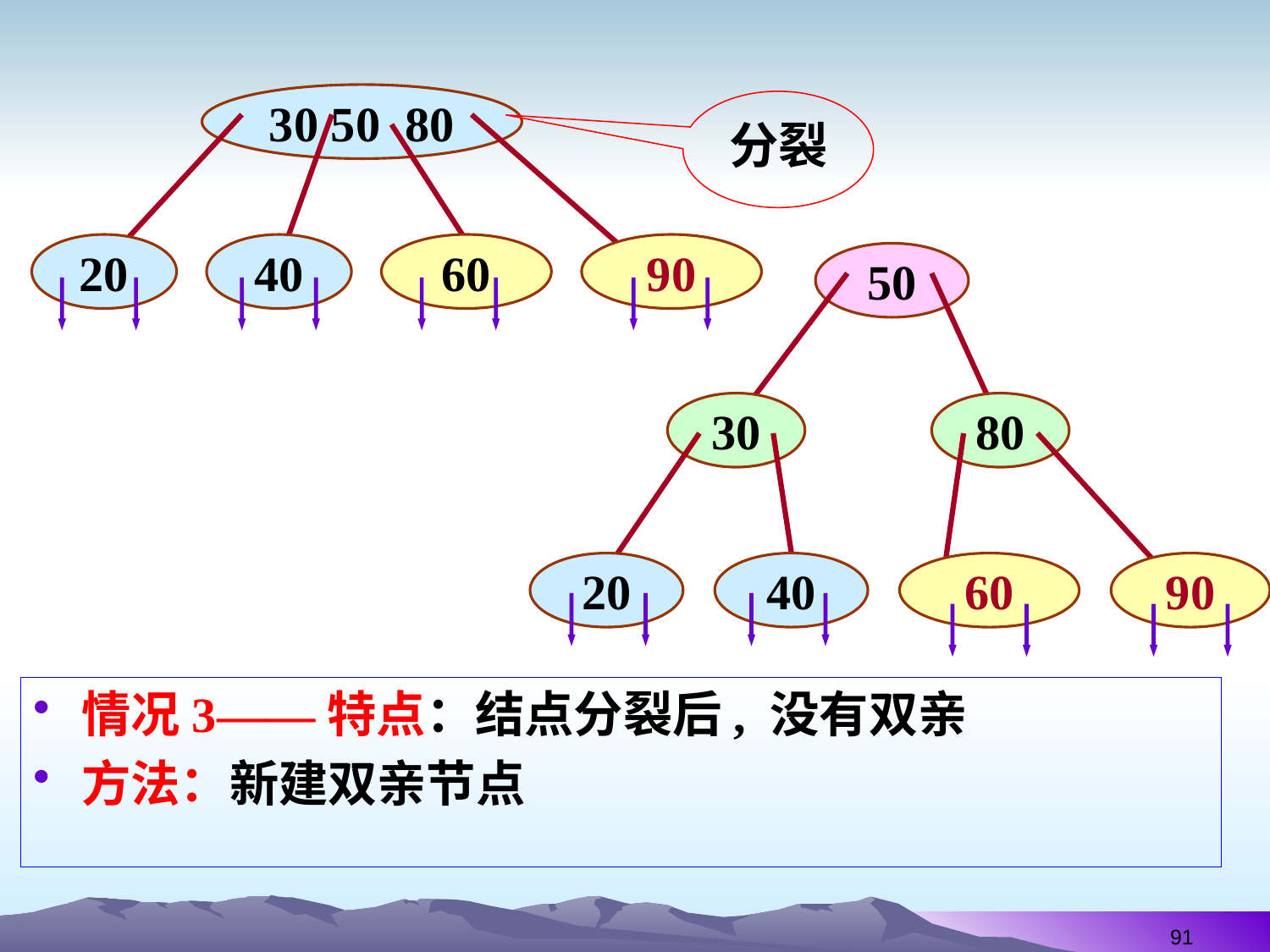

30 50  80

20
40
60
90

分裂
50

30
80

20
40
60
90

情况3——特点：结点分裂后, 没有双亲
方法：新建双亲节点
91